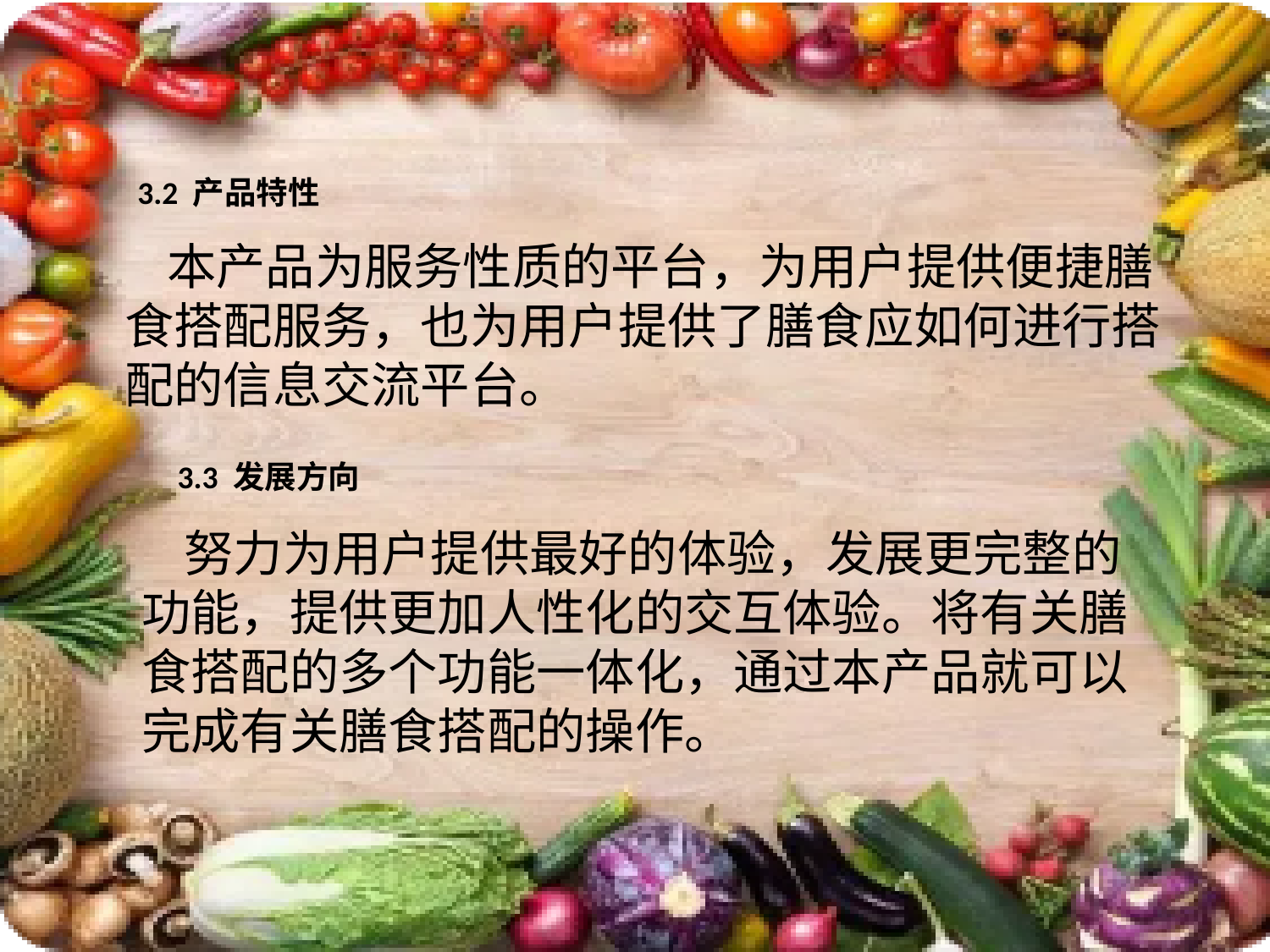

3.2 产品特性
本产品为服务性质的平台，为用户提供便捷膳食搭配服务，也为用户提供了膳食应如何进行搭配的信息交流平台。
3.3 发展方向
努力为用户提供最好的体验，发展更完整的功能，提供更加人性化的交互体验。将有关膳食搭配的多个功能一体化，通过本产品就可以完成有关膳食搭配的操作。